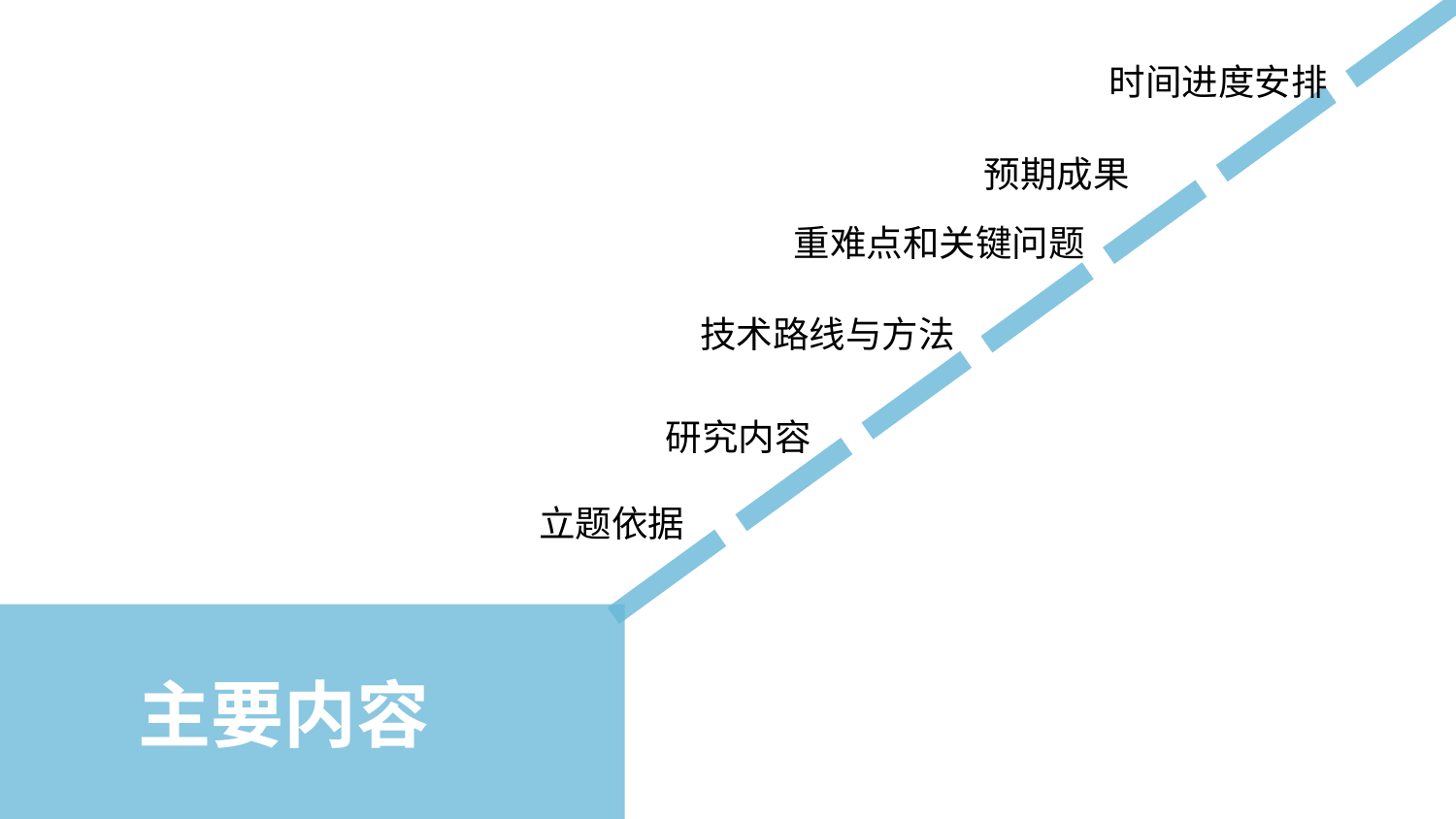

时间进度安排

预期成果

重难点和关键问题

技术路线与方法

研究内容

立题依据

主要内容